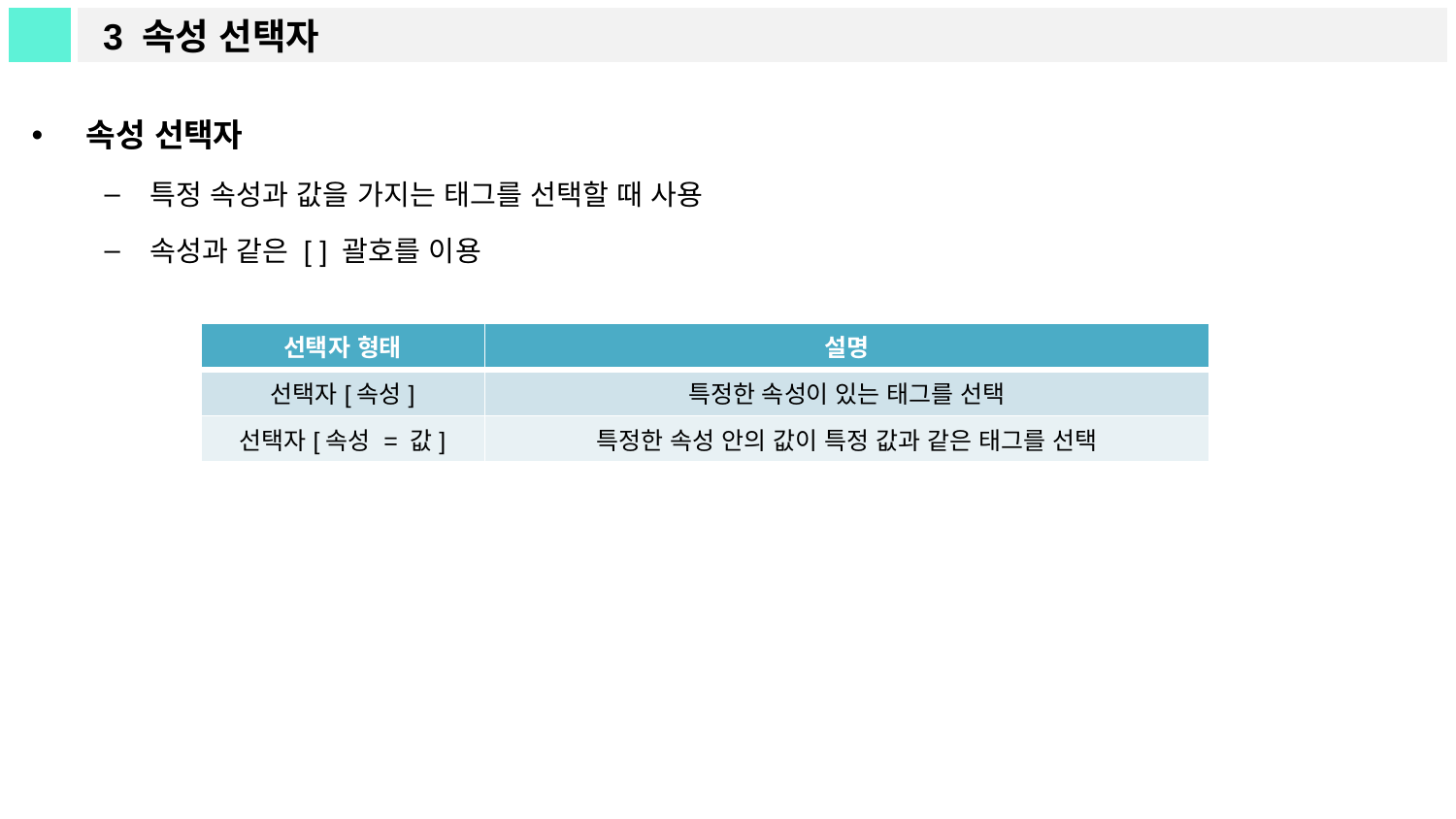

# 3 속성 선택자
속성 선택자
특정 속성과 값을 가지는 태그를 선택할 때 사용
속성과 같은 [ ] 괄호를 이용

| 선택자 형태 | 설명 |
| --- | --- |
| 선택자[속성] | 특정한 속성이 있는 태그를 선택 |
| 선택자[속성 = 값] | 특정한 속성 안의 값이 특정 값과 같은 태그를 선택 |